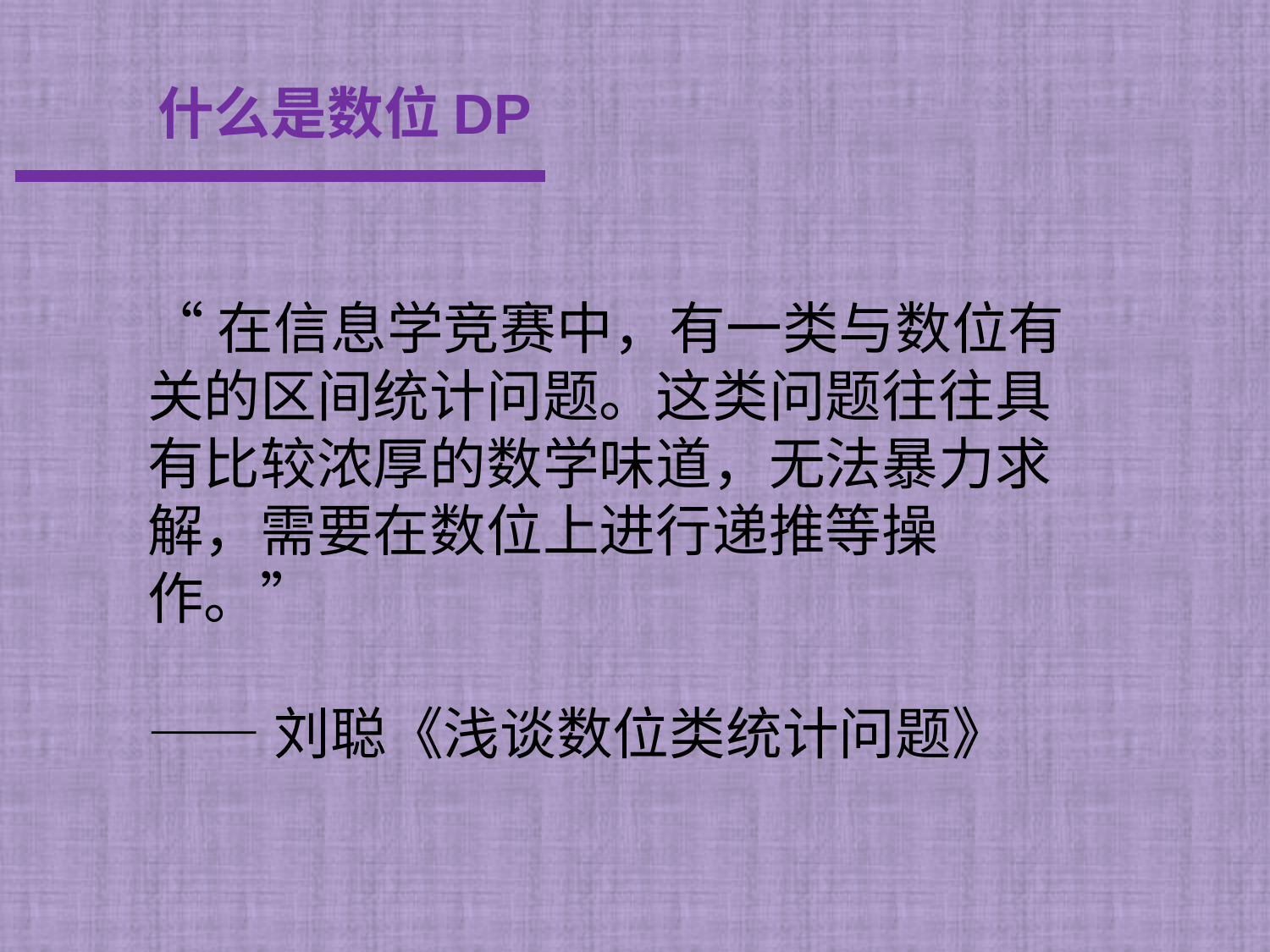

# 什么是数位DP
“在信息学竞赛中，有一类与数位有关的区间统计问题。这类问题往往具有比较浓厚的数学味道，无法暴力求解，需要在数位上进行递推等操作。”

——刘聪《浅谈数位类统计问题》